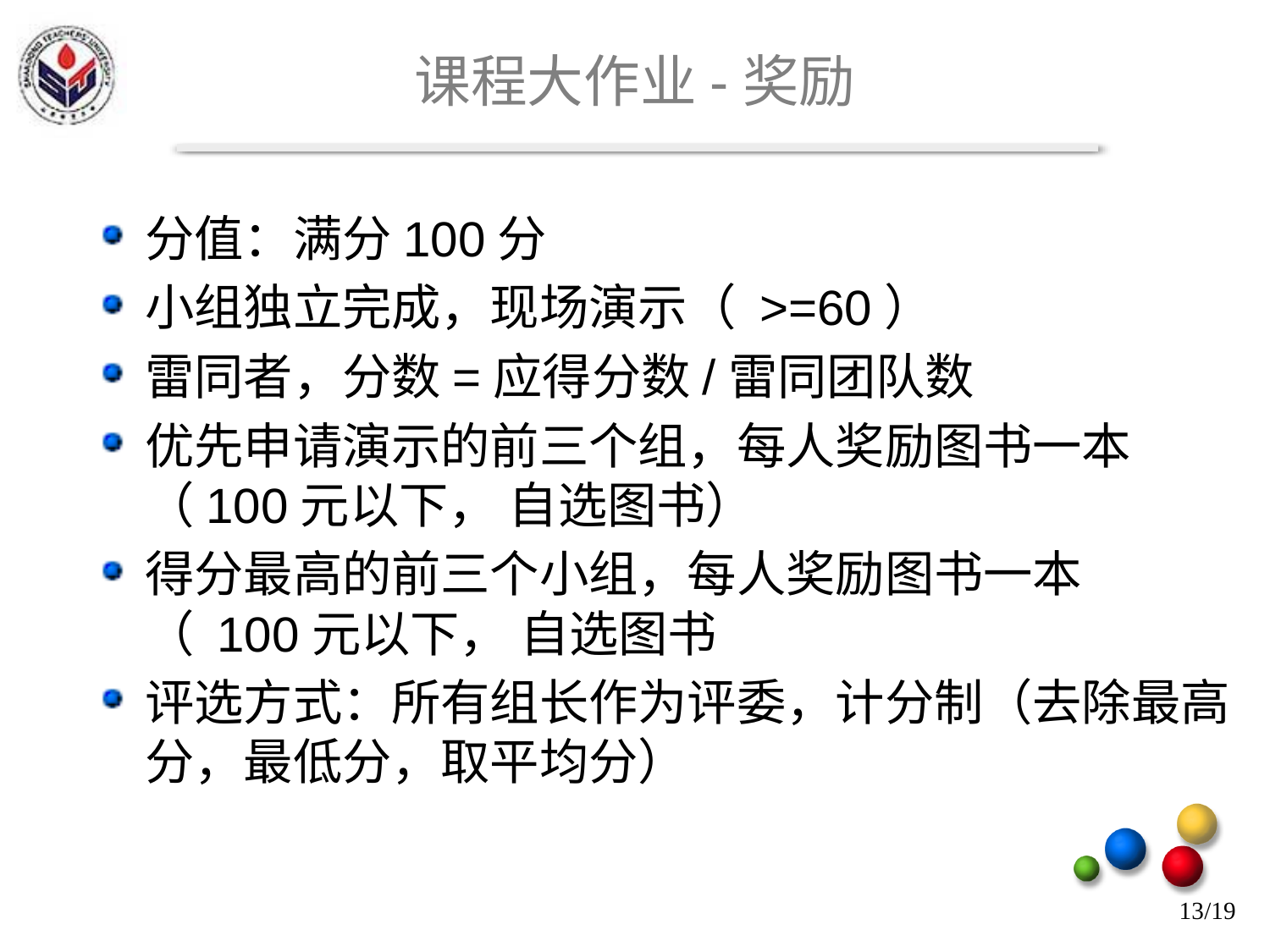

# 课程大作业-奖励
分值：满分100分
小组独立完成，现场演示（ >=60）
雷同者，分数=应得分数/雷同团队数
优先申请演示的前三个组，每人奖励图书一本（100元以下， 自选图书）
得分最高的前三个小组，每人奖励图书一本  （ 100元以下， 自选图书
评选方式：所有组长作为评委，计分制（去除最高分，最低分，取平均分）

13/19